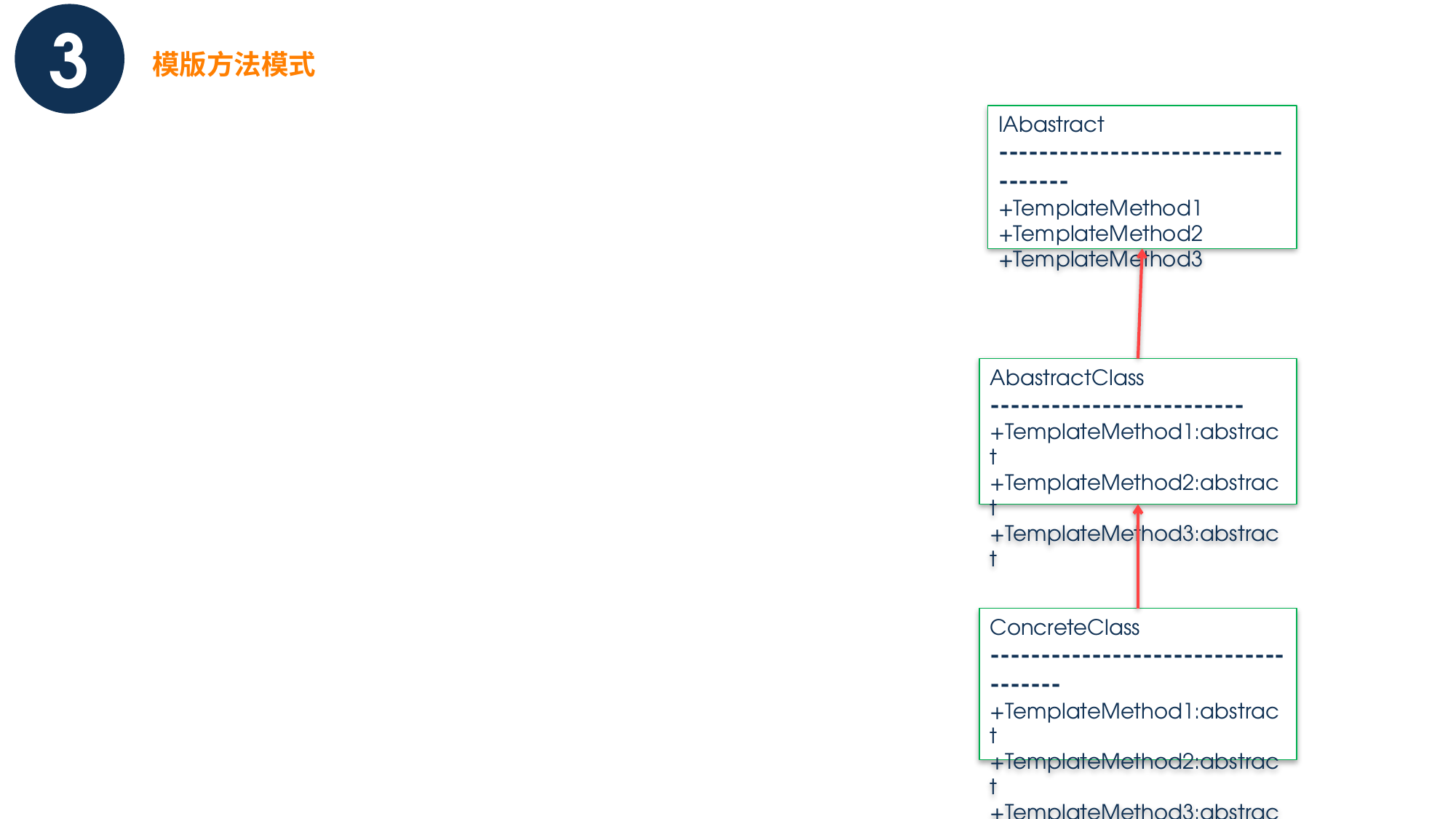

3
模版方法模式
IAbastract
-----------------------------------
+TemplateMethod1
+TemplateMethod2
+TemplateMethod3
AbastractClass
-------------------------
+TemplateMethod1:abstract
+TemplateMethod2:abstract
+TemplateMethod3:abstract
ConcreteClass
------------------------------------+TemplateMethod1:abstract
+TemplateMethod2:abstract
+TemplateMethod3:abstract